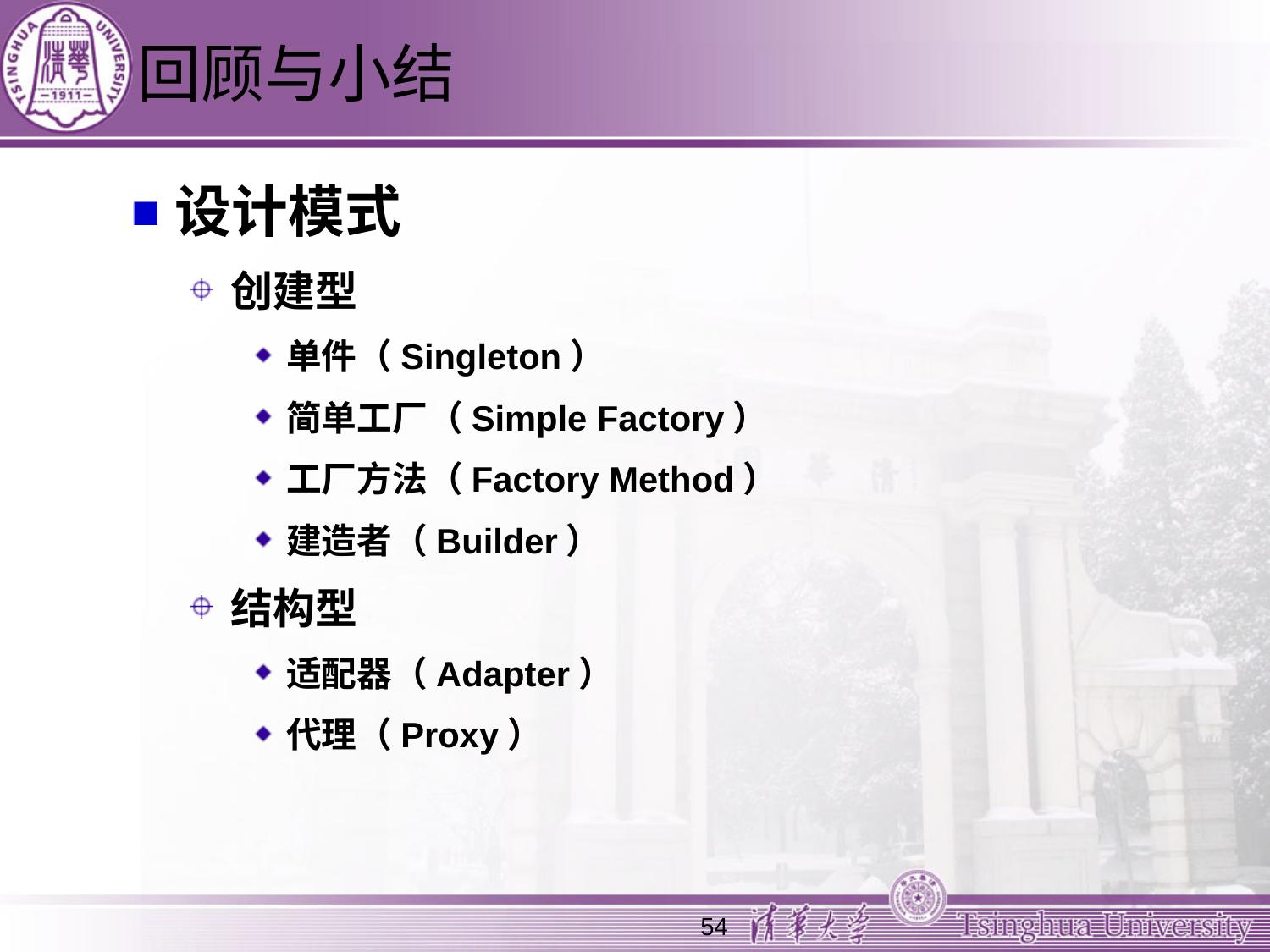

# 回顾与小结
设计模式
创建型
单件（Singleton）
简单工厂（Simple Factory）
工厂方法（Factory Method）
建造者（Builder）
结构型
适配器（Adapter）
代理（Proxy）
54